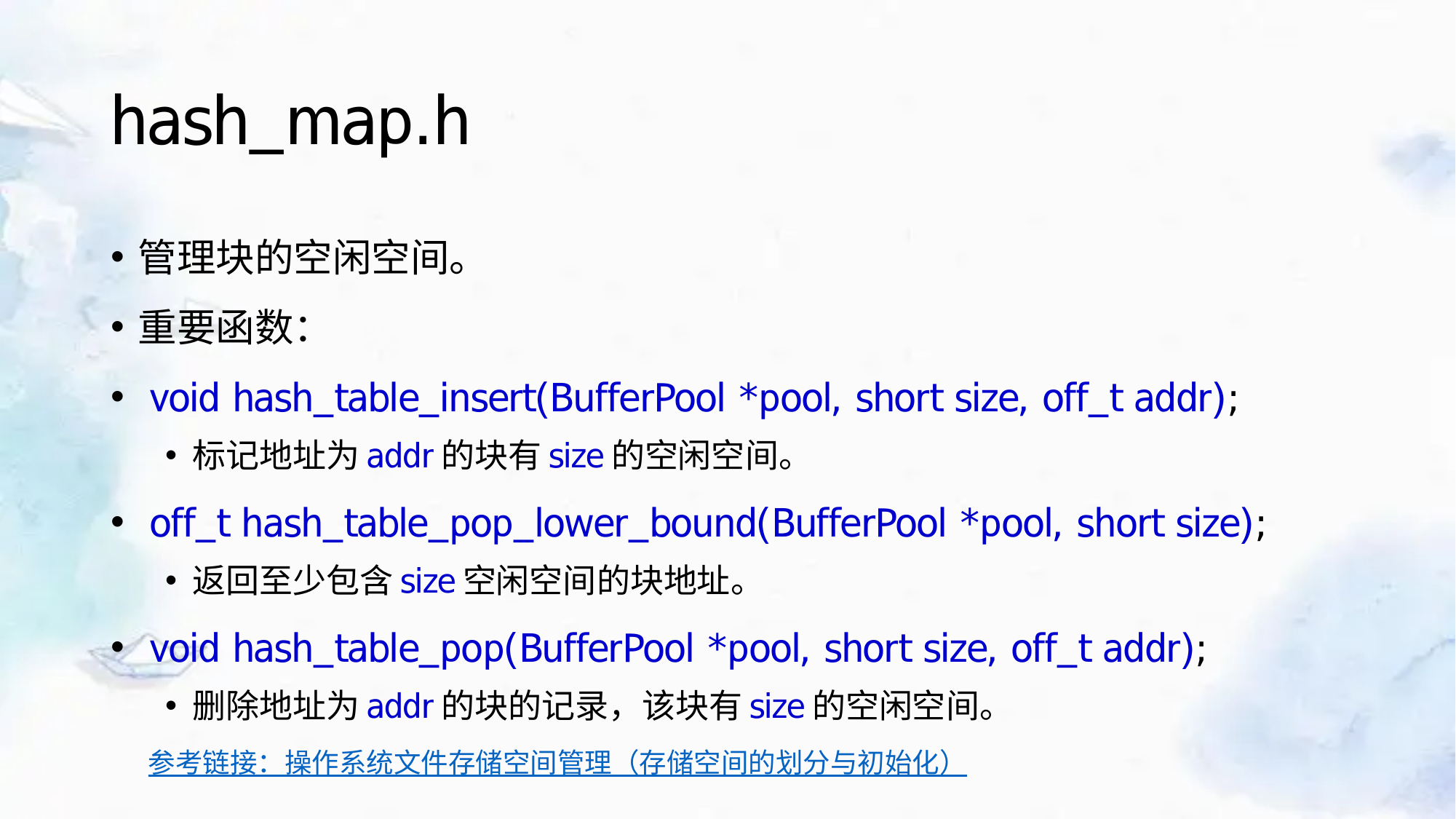

# hash_map.h
管理块的空闲空间。
重要函数：
 void hash_table_insert(BufferPool *pool, short size, off_t addr);
标记地址为addr的块有size的空闲空间。
 off_t hash_table_pop_lower_bound(BufferPool *pool, short size);
返回至少包含size空闲空间的块地址。
 void hash_table_pop(BufferPool *pool, short size, off_t addr);
删除地址为addr的块的记录，该块有size的空闲空间。
参考链接：操作系统文件存储空间管理（存储空间的划分与初始化）